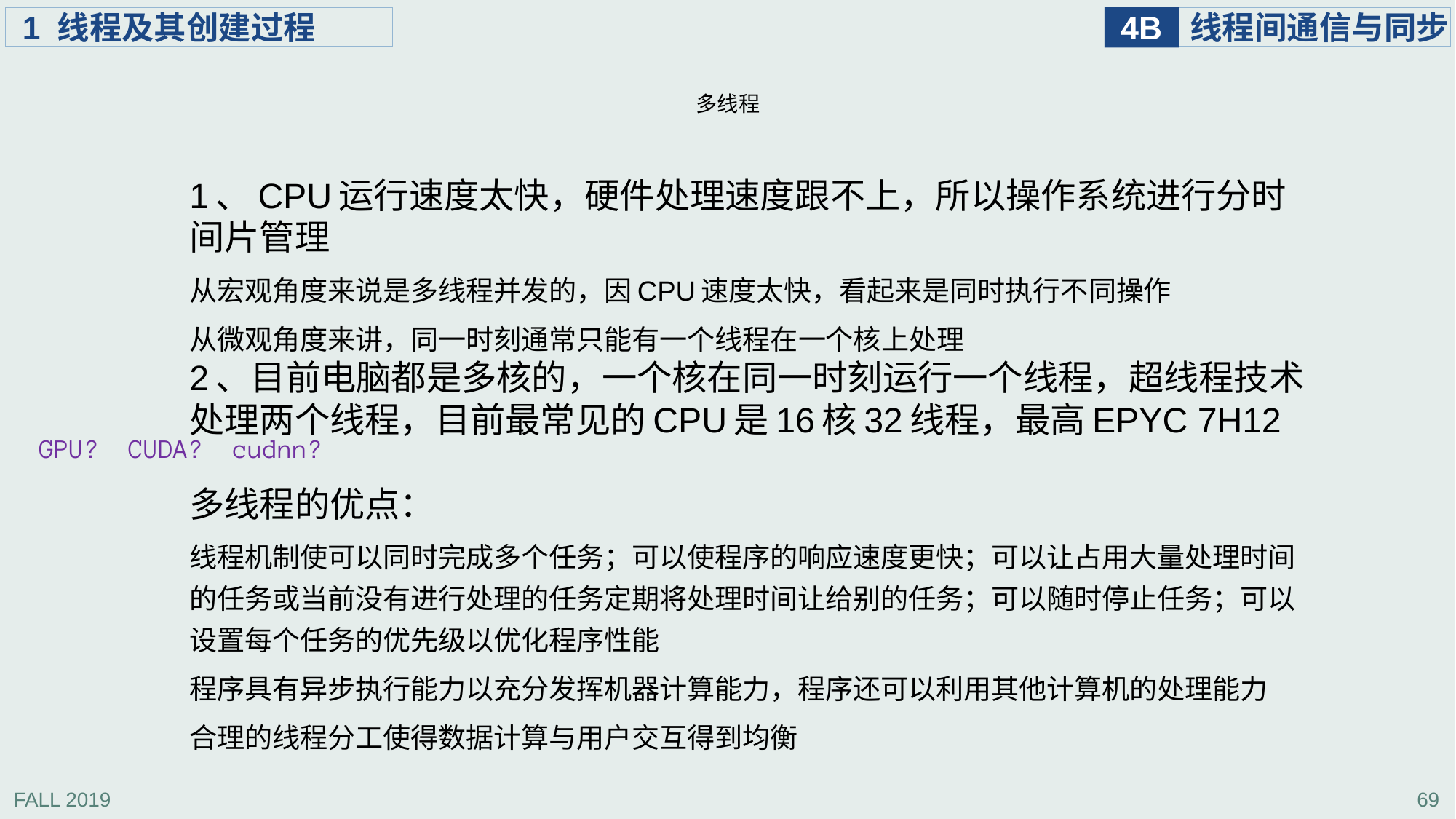

多线程
1、CPU运行速度太快，硬件处理速度跟不上，所以操作系统进行分时间片管理
从宏观角度来说是多线程并发的，因CPU速度太快，看起来是同时执行不同操作
从微观角度来讲，同一时刻通常只能有一个线程在一个核上处理
2、目前电脑都是多核的，一个核在同一时刻运行一个线程，超线程技术处理两个线程，目前最常见的CPU是16核32线程，最高EPYC 7H12

多线程的优点：
线程机制使可以同时完成多个任务；可以使程序的响应速度更快；可以让占用大量处理时间的任务或当前没有进行处理的任务定期将处理时间让给别的任务；可以随时停止任务；可以设置每个任务的优先级以优化程序性能
程序具有异步执行能力以充分发挥机器计算能力，程序还可以利用其他计算机的处理能力
合理的线程分工使得数据计算与用户交互得到均衡

GPU?  CUDA?  cudnn?